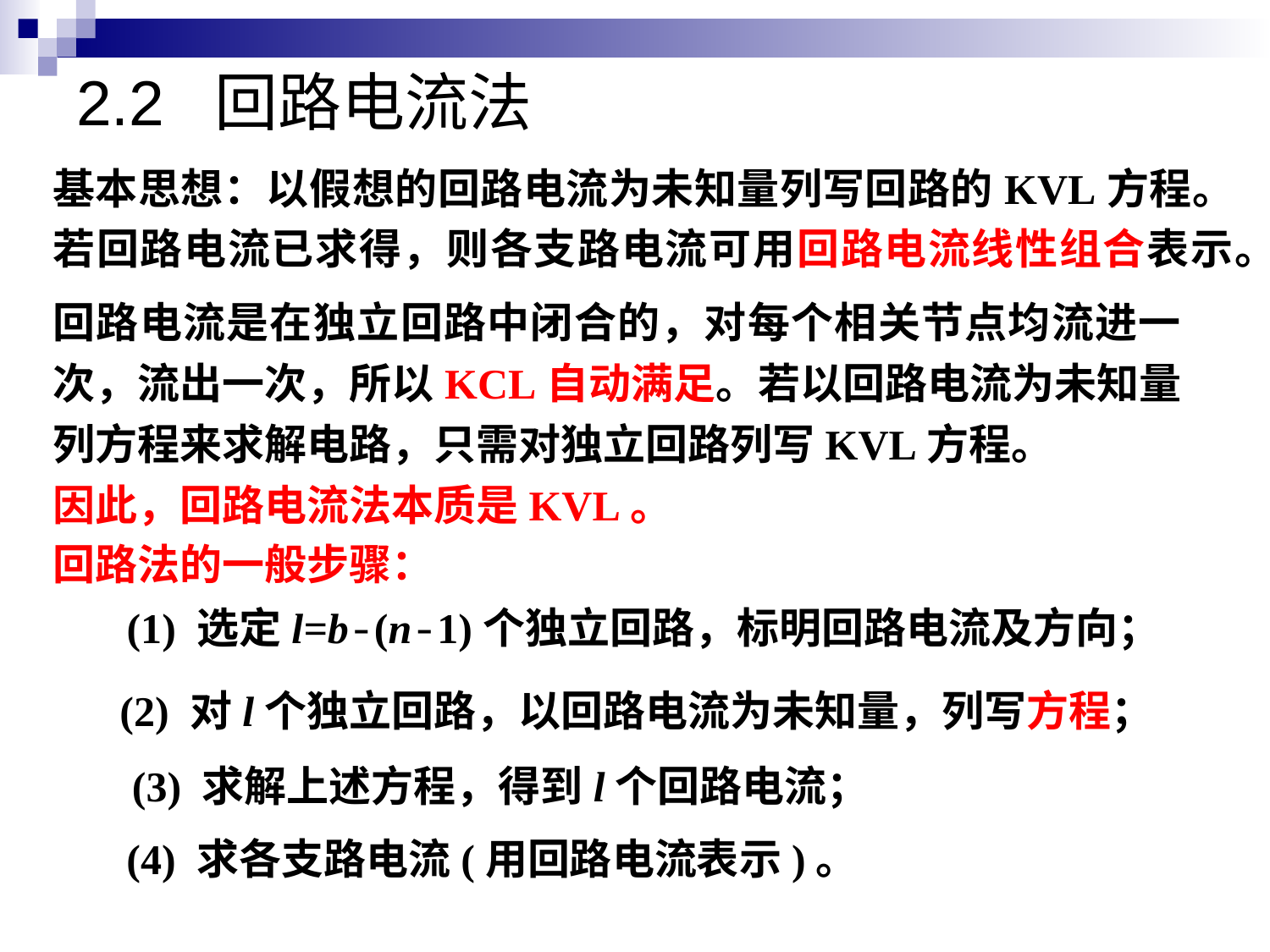

# 2.2  回路电流法
基本思想：以假想的回路电流为未知量列写回路的KVL方程。若回路电流已求得，则各支路电流可用回路电流线性组合表示。
回路电流是在独立回路中闭合的，对每个相关节点均流进一次，流出一次，所以KCL自动满足。若以回路电流为未知量列方程来求解电路，只需对独立回路列写KVL方程。
因此，回路电流法本质是KVL。
回路法的一般步骤：
(1) 选定l=b-(n-1)个独立回路，标明回路电流及方向；
(2) 对l个独立回路，以回路电流为未知量，列写方程；
(3) 求解上述方程，得到l个回路电流；
(4) 求各支路电流(用回路电流表示)。